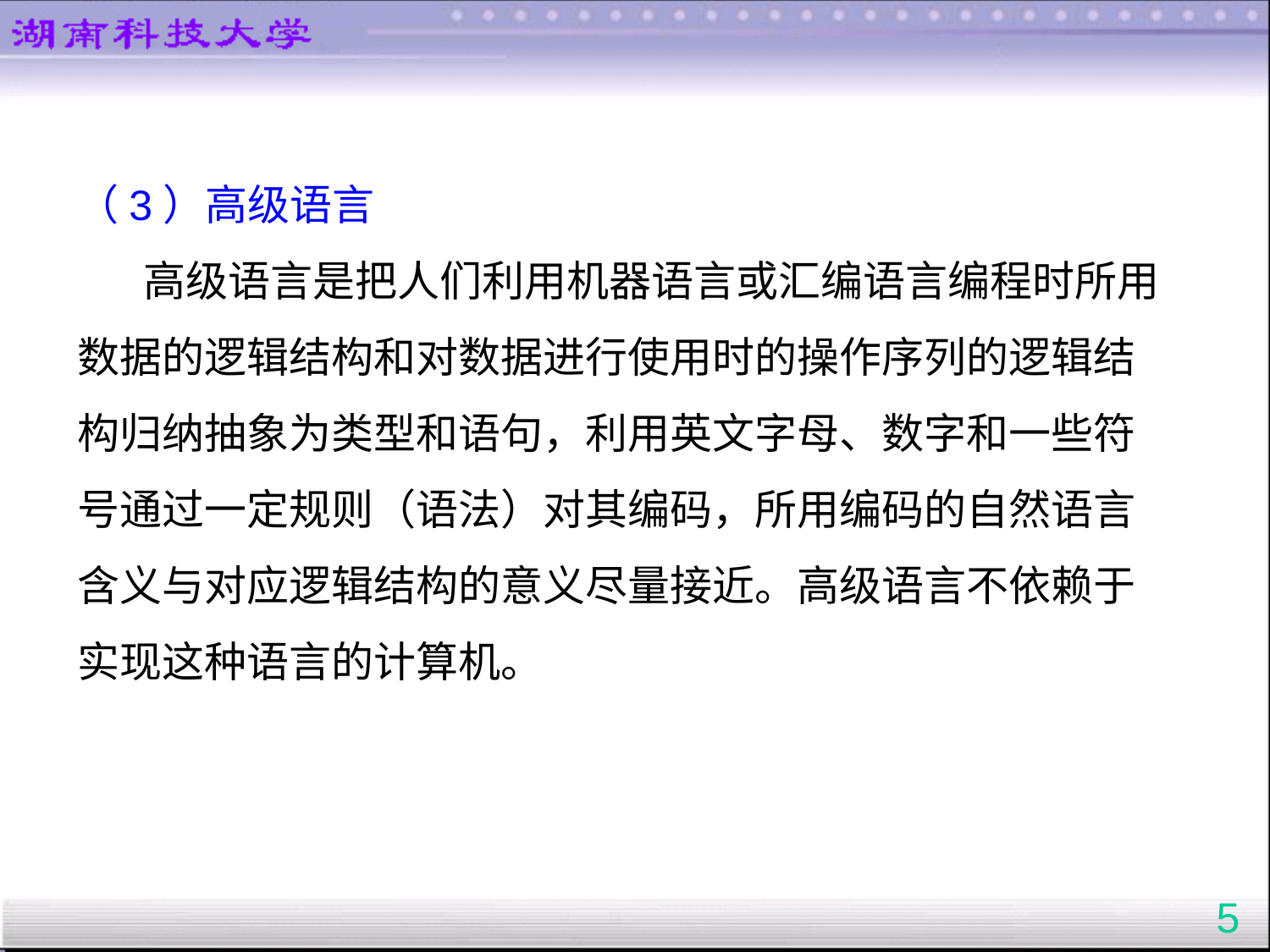

（3）高级语言
      高级语言是把人们利用机器语言或汇编语言编程时所用数据的逻辑结构和对数据进行使用时的操作序列的逻辑结构归纳抽象为类型和语句，利用英文字母、数字和一些符号通过一定规则（语法）对其编码，所用编码的自然语言含义与对应逻辑结构的意义尽量接近。高级语言不依赖于实现这种语言的计算机。
5